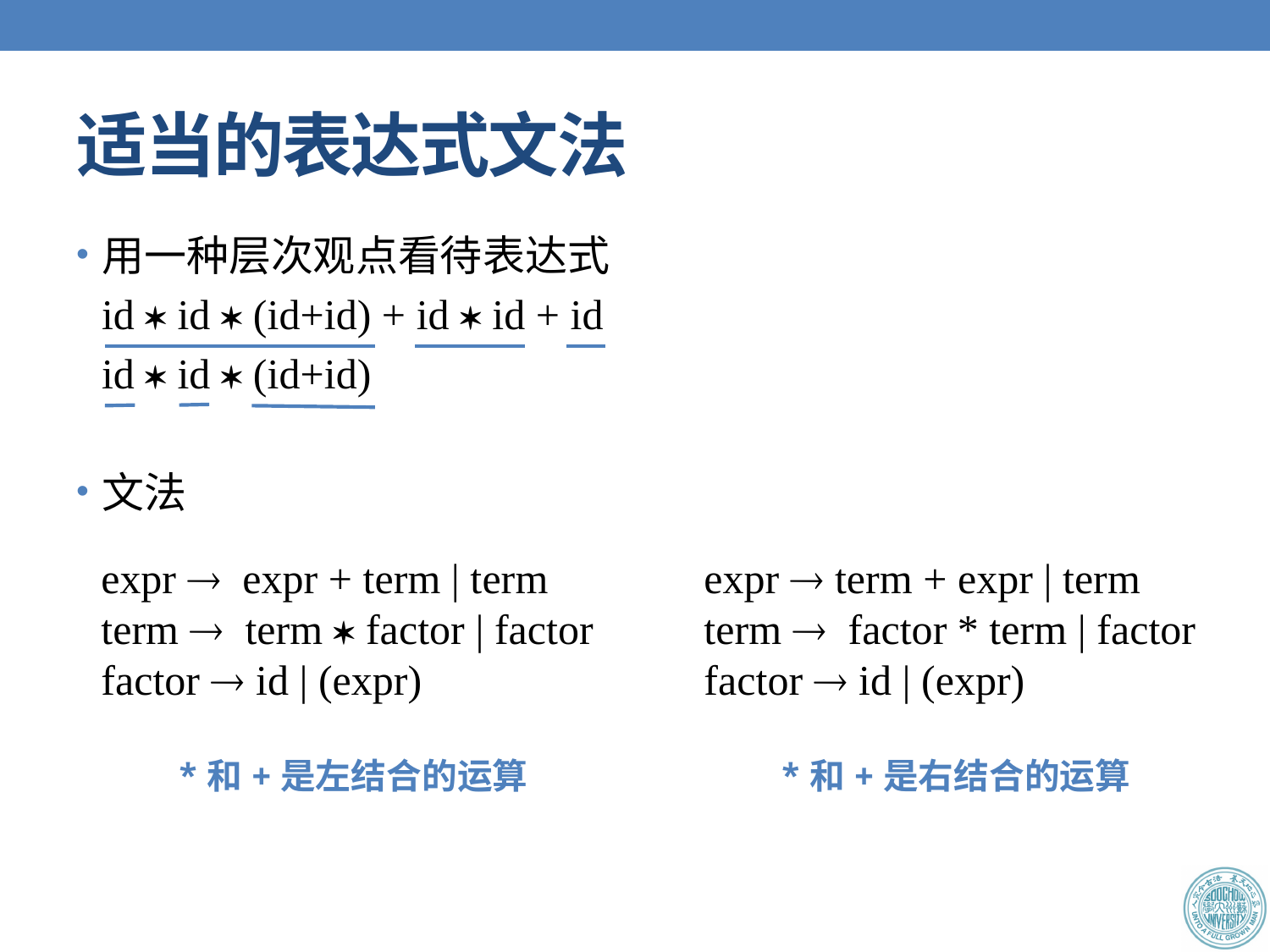

# 适当的表达式文法
用一种层次观点看待表达式
	id ∗ id ∗ (id+id) + id ∗ id + id
	id ∗ id ∗ (id+id)

文法

expr →  expr + term | term
term →  term ∗ factor | factor
factor → id | (expr)

*和+是左结合的运算
expr → term + expr | term
term →  factor * term | factor
factor → id | (expr)

*和+是右结合的运算